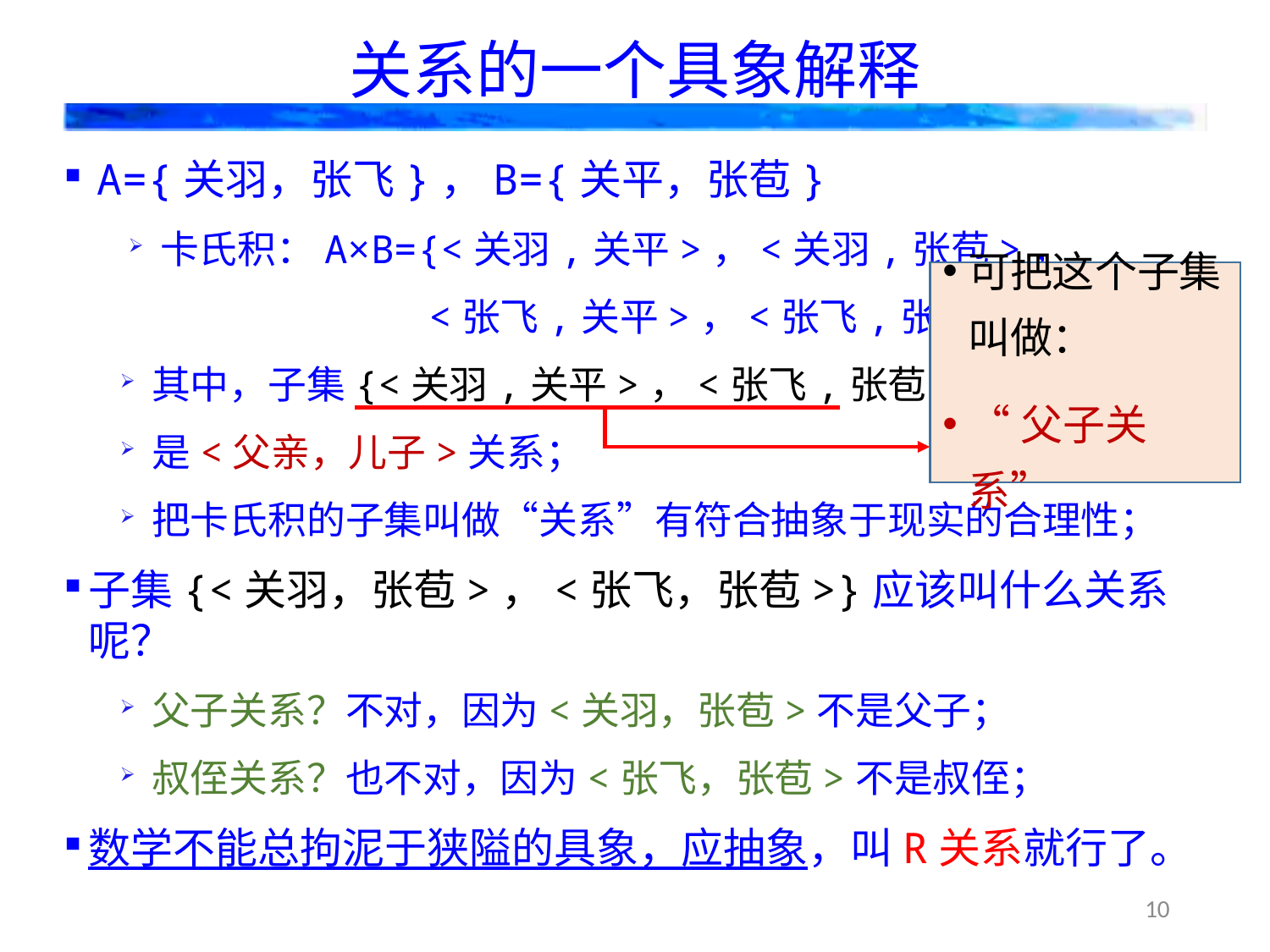

# 关系的一个具象解释
A={关羽，张飞}，B={关平，张苞}
卡氏积：A×B={<关羽,关平>，<关羽,张苞>，
<张飞,关平>，<张飞,张苞>}
其中，子集{<关羽,关平>，<张飞,张苞>}
是<父亲，儿子>关系；
把卡氏积的子集叫做“关系”有符合抽象于现实的合理性；
子集{<关羽，张苞>，<张飞，张苞>}应该叫什么关系呢？
父子关系？不对，因为<关羽，张苞>不是父子；
叔侄关系？也不对，因为<张飞，张苞>不是叔侄；
数学不能总拘泥于狭隘的具象，应抽象，叫R关系就行了。

可把这个子集叫做：
“父子关系”

10